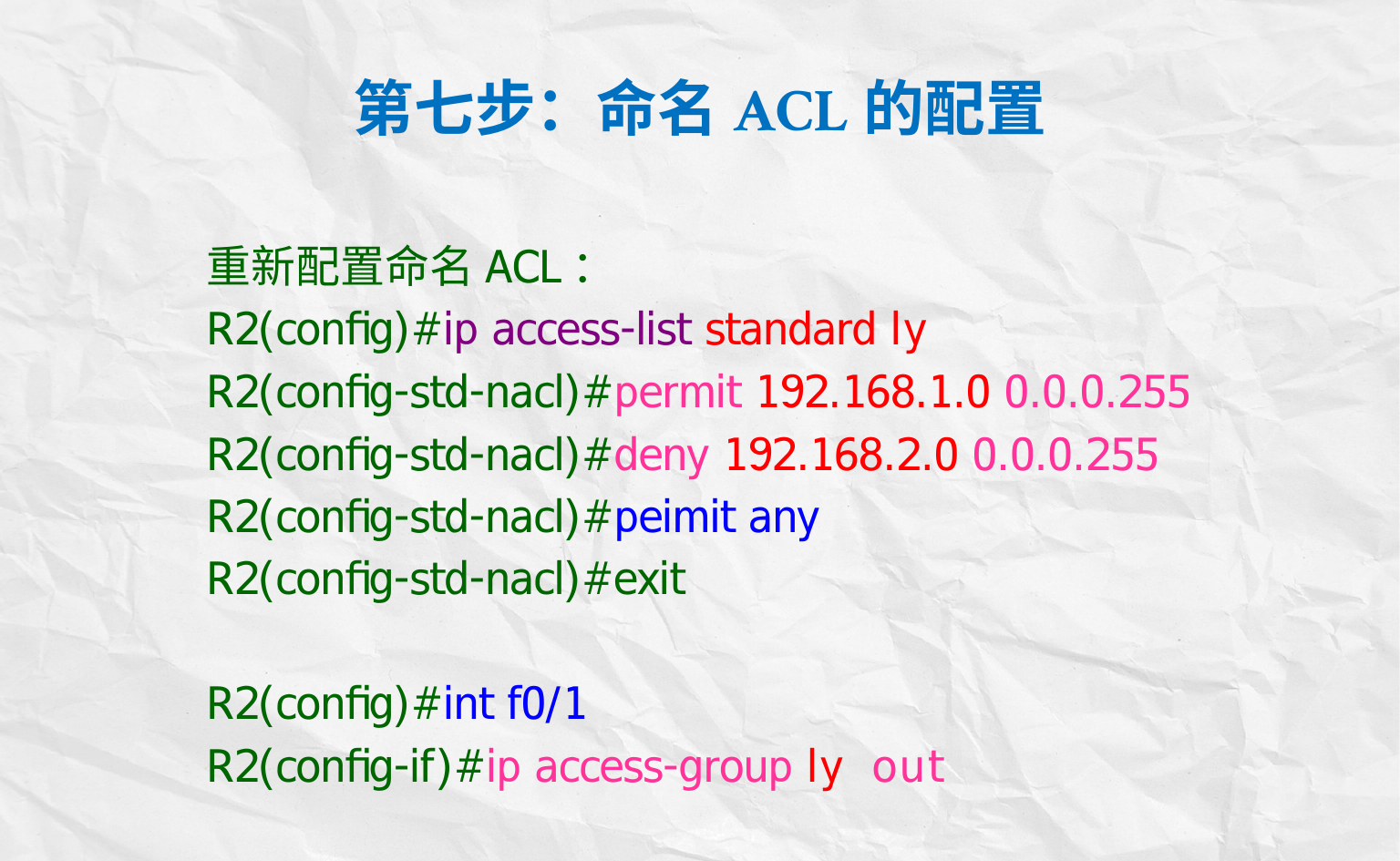

# 第七步：命名ACL的配置
重新配置命名ACL：
R2(config)#ip access-list standard ly
R2(config-std-nacl)#permit 192.168.1.0 0.0.0.255
R2(config-std-nacl)#deny 192.168.2.0 0.0.0.255
R2(config-std-nacl)#peimit any
R2(config-std-nacl)#exit

R2(config)#int f0/1
R2(config-if)#ip access-group ly  out

65